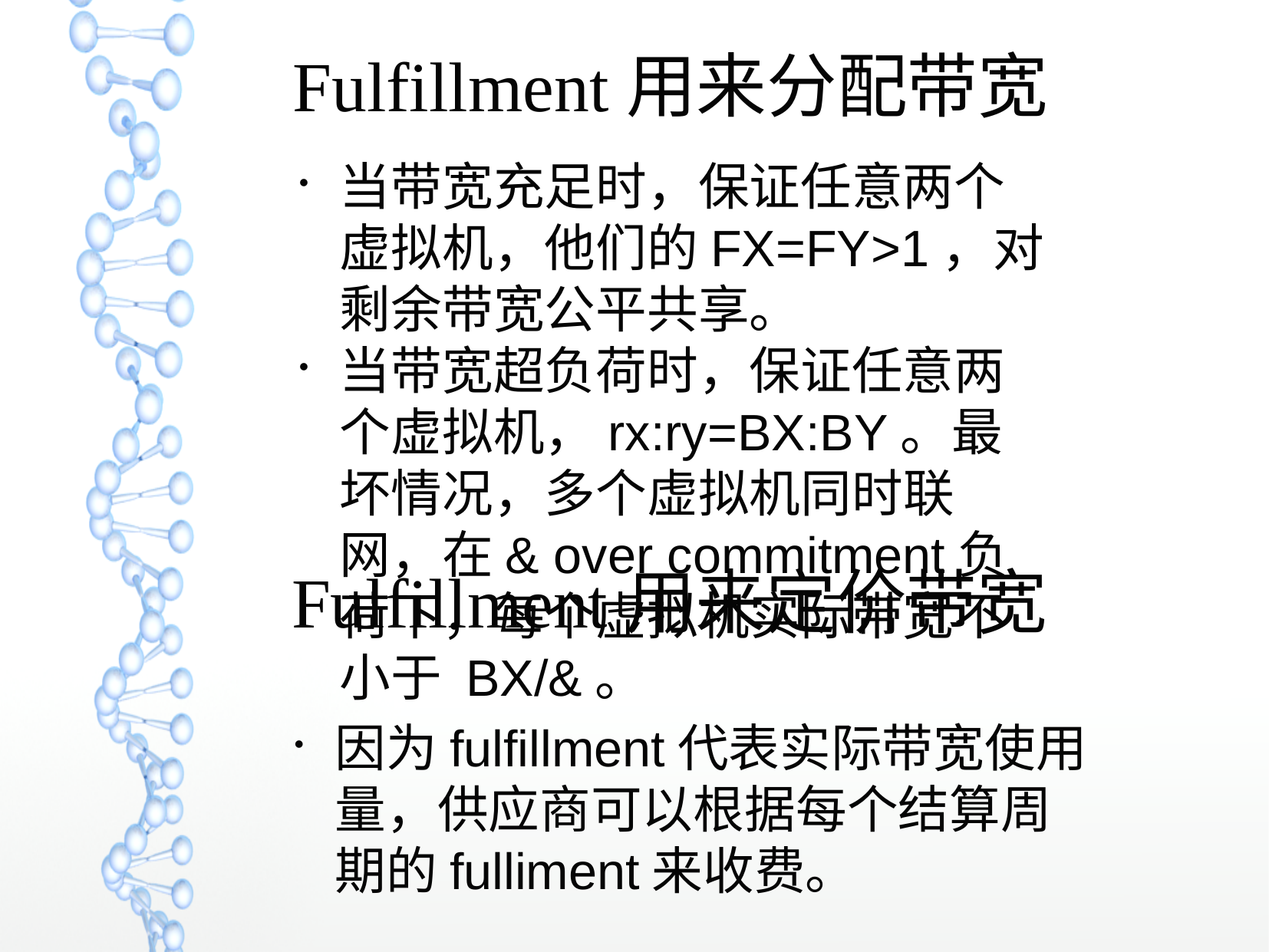

Fulfillment用来分配带宽
当带宽充足时，保证任意两个虚拟机，他们的FX=FY>1，对剩余带宽公平共享。
当带宽超负荷时，保证任意两个虚拟机，rx:ry=BX:BY。最坏情况，多个虚拟机同时联网，在& over commitment负荷下，每个虚拟机实际带宽不小于 BX/&。
Fulfillment用来定价带宽
因为fulfillment代表实际带宽使用量，供应商可以根据每个结算周期的fulliment来收费。